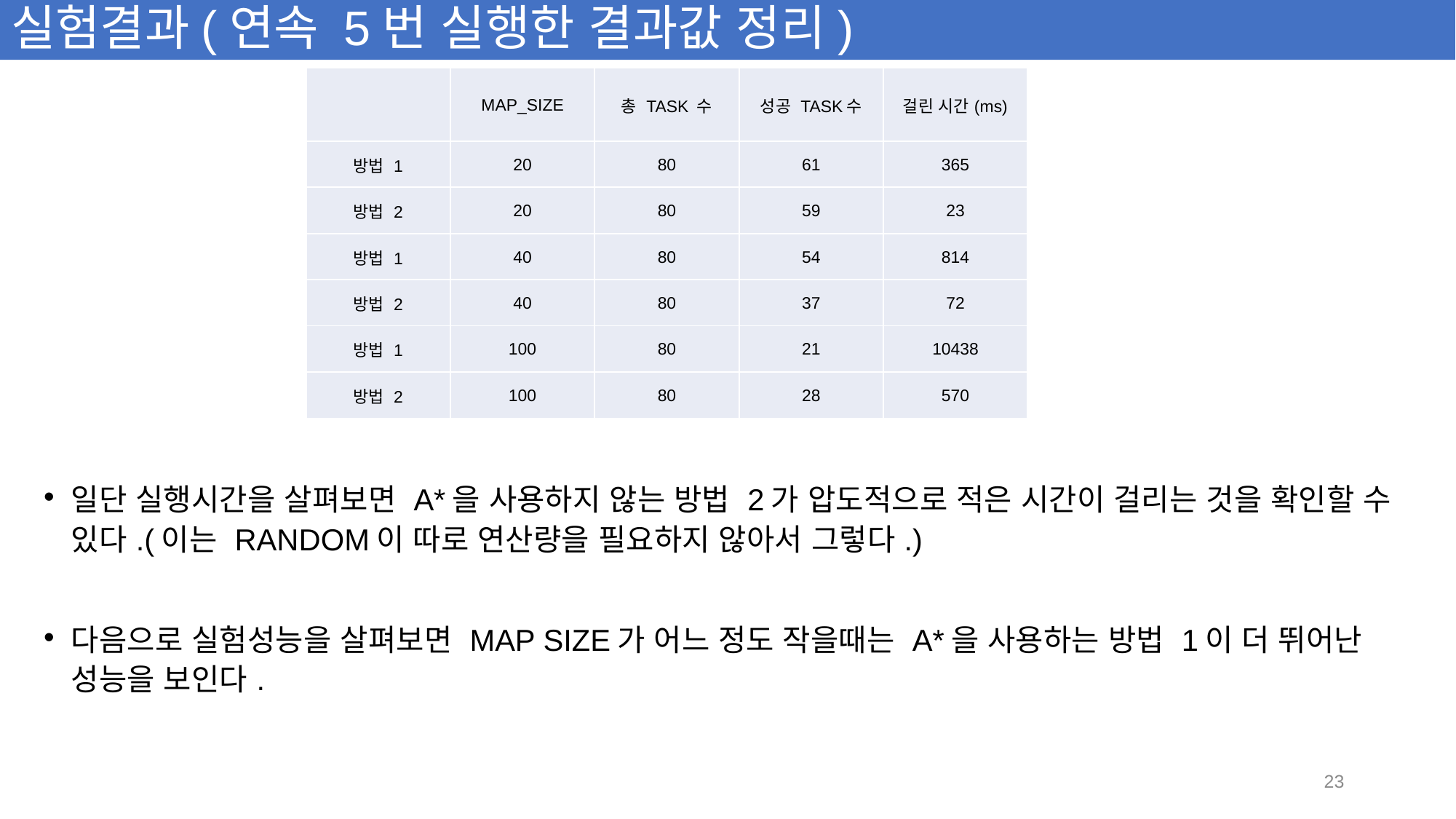

# 실험결과(연속 5번 실행한 결과값 정리)
|  | MAP\_SIZE | 총 TASK 수 | 성공 TASK수 | 걸린 시간(ms) |
| --- | --- | --- | --- | --- |
| 방법 1 | 20 | 80 | 61 | 365 |
| 방법 2 | 20 | 80 | 59 | 23 |
| 방법 1 | 40 | 80 | 54 | 814 |
| 방법 2 | 40 | 80 | 37 | 72 |
| 방법 1 | 100 | 80 | 21 | 10438 |
| 방법 2 | 100 | 80 | 28 | 570 |
일단 실행시간을 살펴보면 A*을 사용하지 않는 방법 2가 압도적으로 적은 시간이 걸리는 것을 확인할 수 있다.(이는 RANDOM이 따로 연산량을 필요하지 않아서 그렇다.)

다음으로 실험성능을 살펴보면 MAP SIZE가 어느 정도 작을때는 A*을 사용하는 방법 1이 더 뛰어난 성능을 보인다.
23